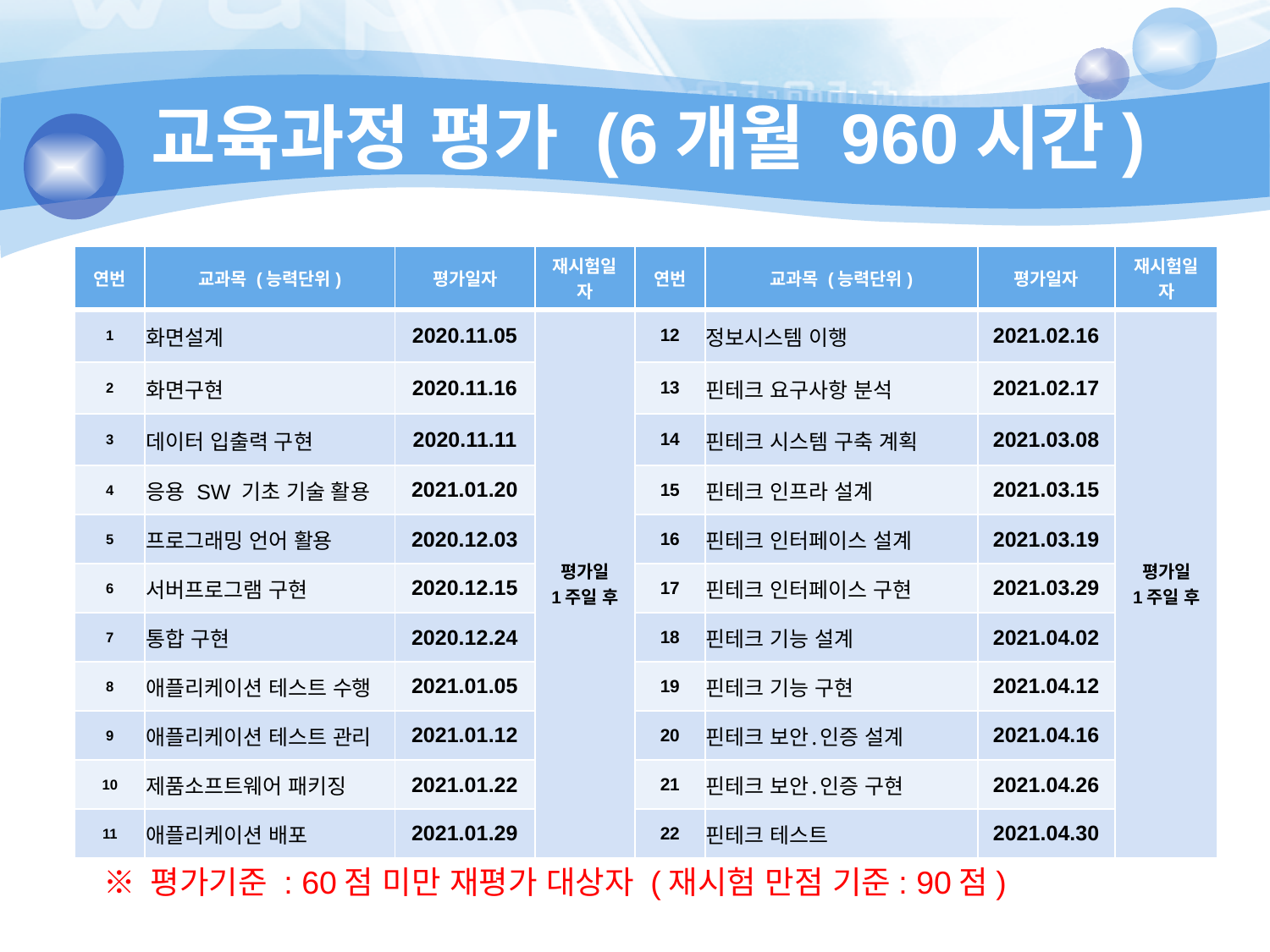

교육과정 평가 (6개월 960시간)
| 연번 | 교과목 (능력단위) | 평가일자 | 재시험일자 | 연번 | 교과목 (능력단위) | 평가일자 | 재시험일자 |
| --- | --- | --- | --- | --- | --- | --- | --- |
| 1 | 화면설계 | 2020.11.05 | 평가일 1주일 후 | 12 | 정보시스템 이행 | 2021.02.16 | 평가일 1주일 후 |
| 2 | 화면구현 | 2020.11.16 |  | 13 | 핀테크 요구사항 분석 | 2021.02.17 |  |
| 3 | 데이터 입출력 구현 | 2020.11.11 |  | 14 | 핀테크 시스템 구축 계획 | 2021.03.08 |  |
| 4 | 응용 SW 기초 기술 활용 | 2021.01.20 |  | 15 | 핀테크 인프라 설계 | 2021.03.15 |  |
| 5 | 프로그래밍 언어 활용 | 2020.12.03 |  | 16 | 핀테크 인터페이스 설계 | 2021.03.19 |  |
| 6 | 서버프로그램 구현 | 2020.12.15 |  | 17 | 핀테크 인터페이스 구현 | 2021.03.29 |  |
| 7 | 통합 구현 | 2020.12.24 |  | 18 | 핀테크 기능 설계 | 2021.04.02 |  |
| 8 | 애플리케이션 테스트 수행 | 2021.01.05 |  | 19 | 핀테크 기능 구현 | 2021.04.12 |  |
| 9 | 애플리케이션 테스트 관리 | 2021.01.12 |  | 20 | 핀테크 보안․인증 설계 | 2021.04.16 |  |
| 10 | 제품소프트웨어 패키징 | 2021.01.22 |  | 21 | 핀테크 보안․인증 구현 | 2021.04.26 |  |
| 11 | 애플리케이션 배포 | 2021.01.29 |  | 22 | 핀테크 테스트 | 2021.04.30 |  |
※ 평가기준 : 60점 미만 재평가 대상자 (재시험 만점 기준: 90점)